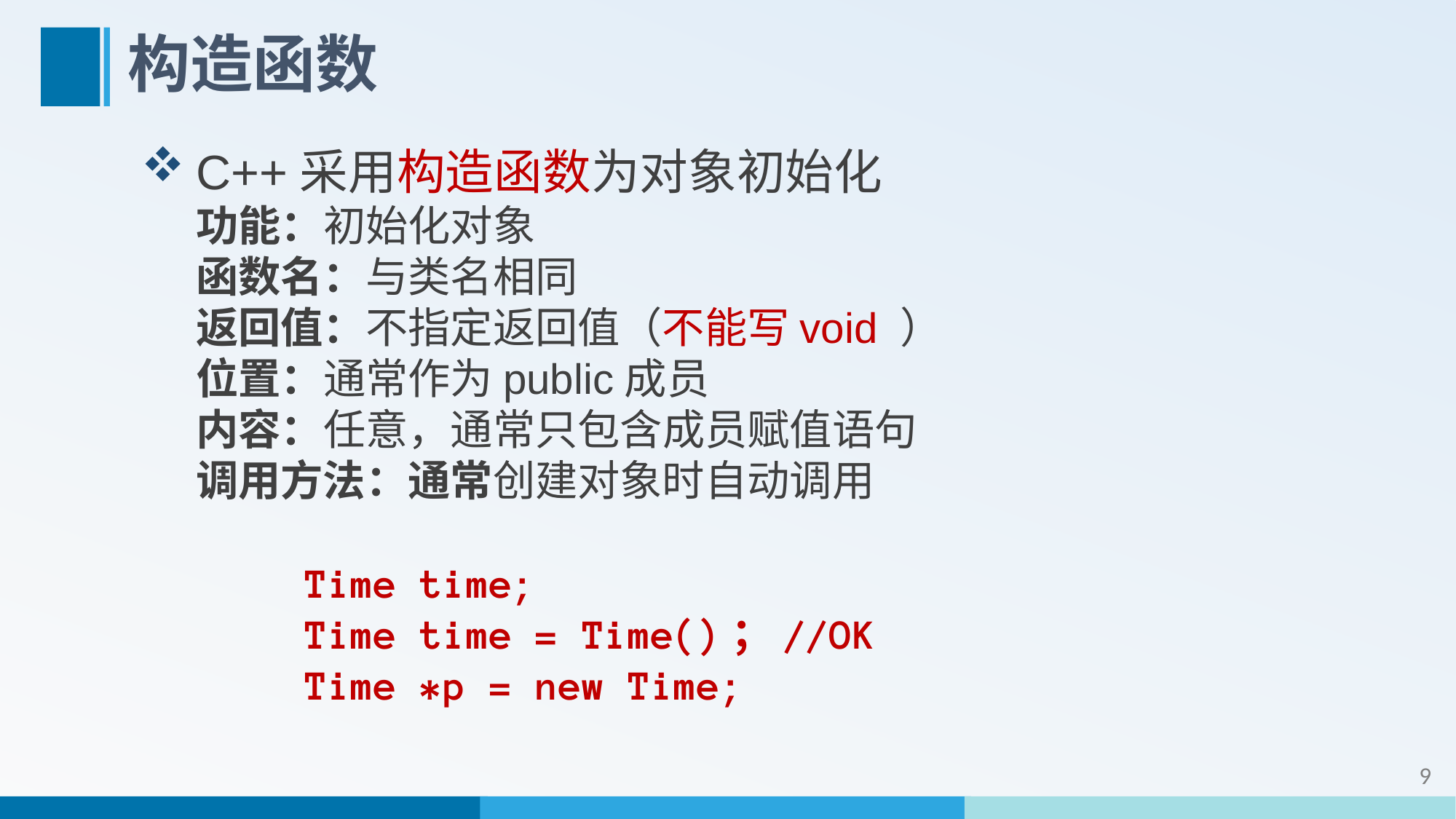

# 构造函数
C++采用构造函数为对象初始化
功能：初始化对象
函数名：与类名相同
返回值：不指定返回值（不能写void ）
位置：通常作为public成员
内容：任意，通常只包含成员赋值语句
调用方法：通常创建对象时自动调用
	Time time;
	Time time = Time()；//OK
	Time *p = new Time;